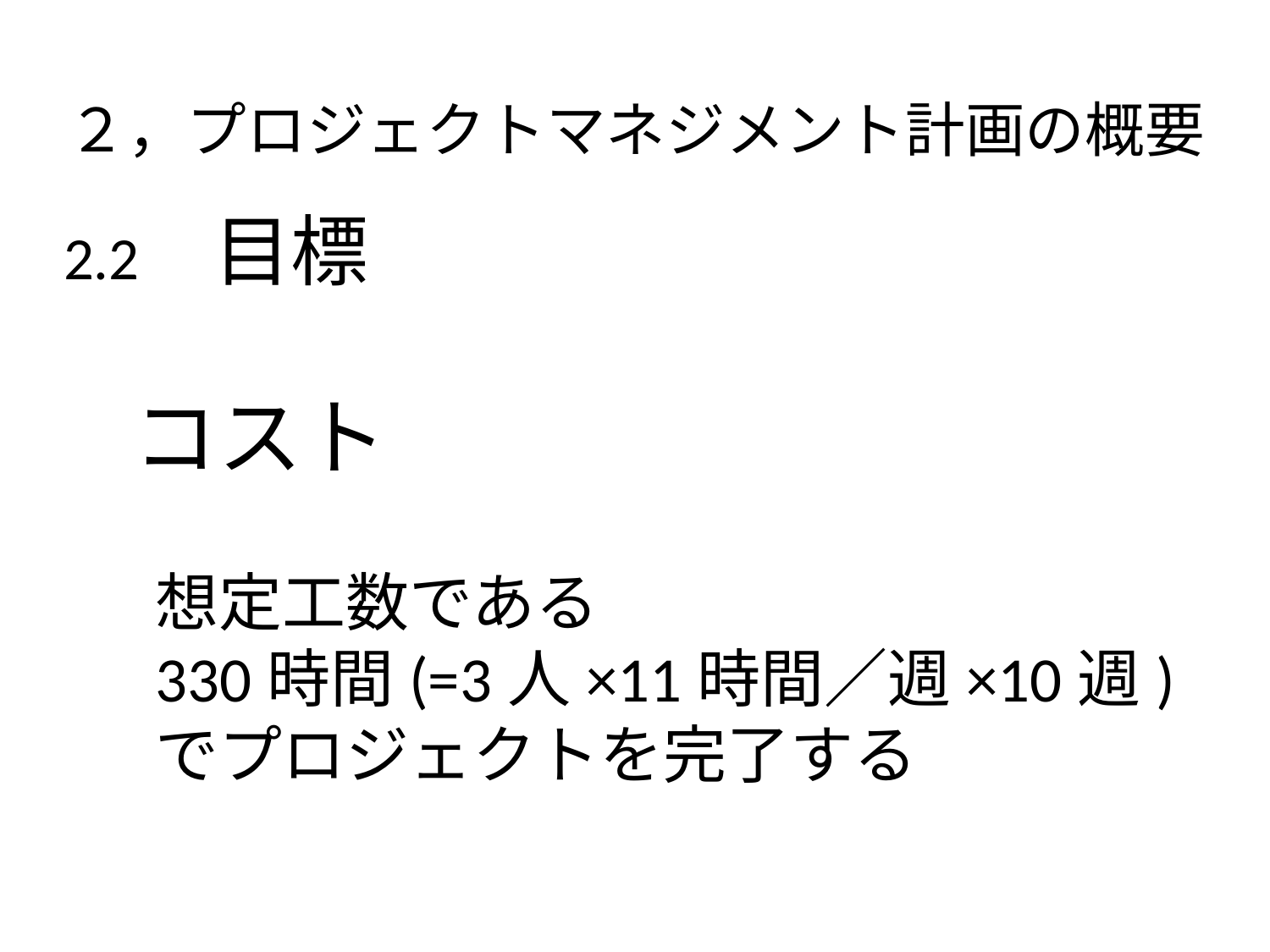

# ２，プロジェクトマネジメント計画の概要
2.2　目標
コスト
想定工数である
330時間(=3人×11時間／週×10週)でプロジェクトを完了する